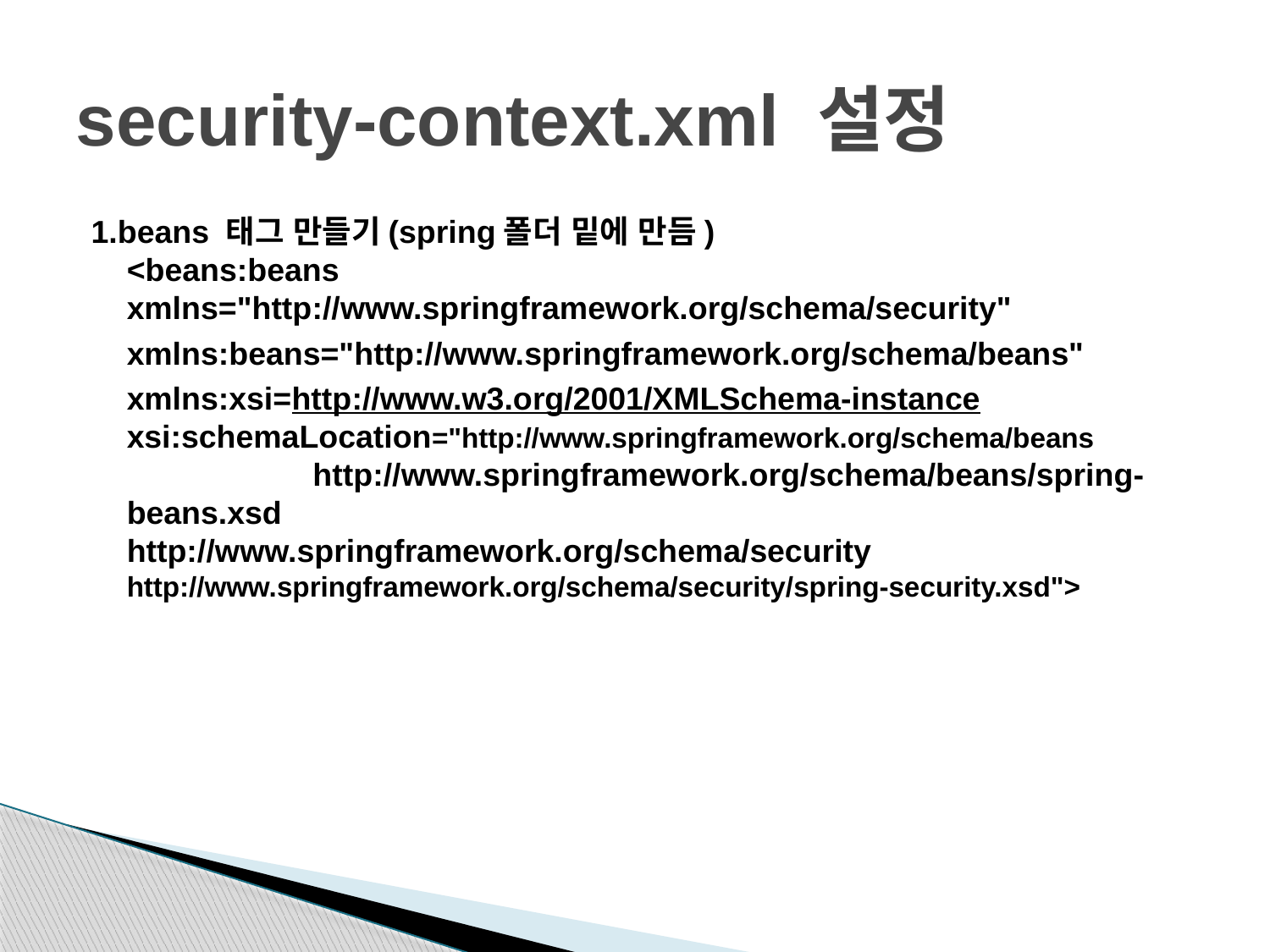

# security-context.xml 설정
1.beans 태그 만들기(spring폴더 밑에 만듬)
<beans:beans xmlns="http://www.springframework.org/schema/security"
    xmlns:beans="http://www.springframework.org/schema/beans"
    xmlns:xsi=http://www.w3.org/2001/XMLSchema-instance               xsi:schemaLocation="http://www.springframework.org/schema/beans                                 http://www.springframework.org/schema/beans/spring-beans.xsd                                 http://www.springframework.org/schema/security                                 http://www.springframework.org/schema/security/spring-security.xsd">